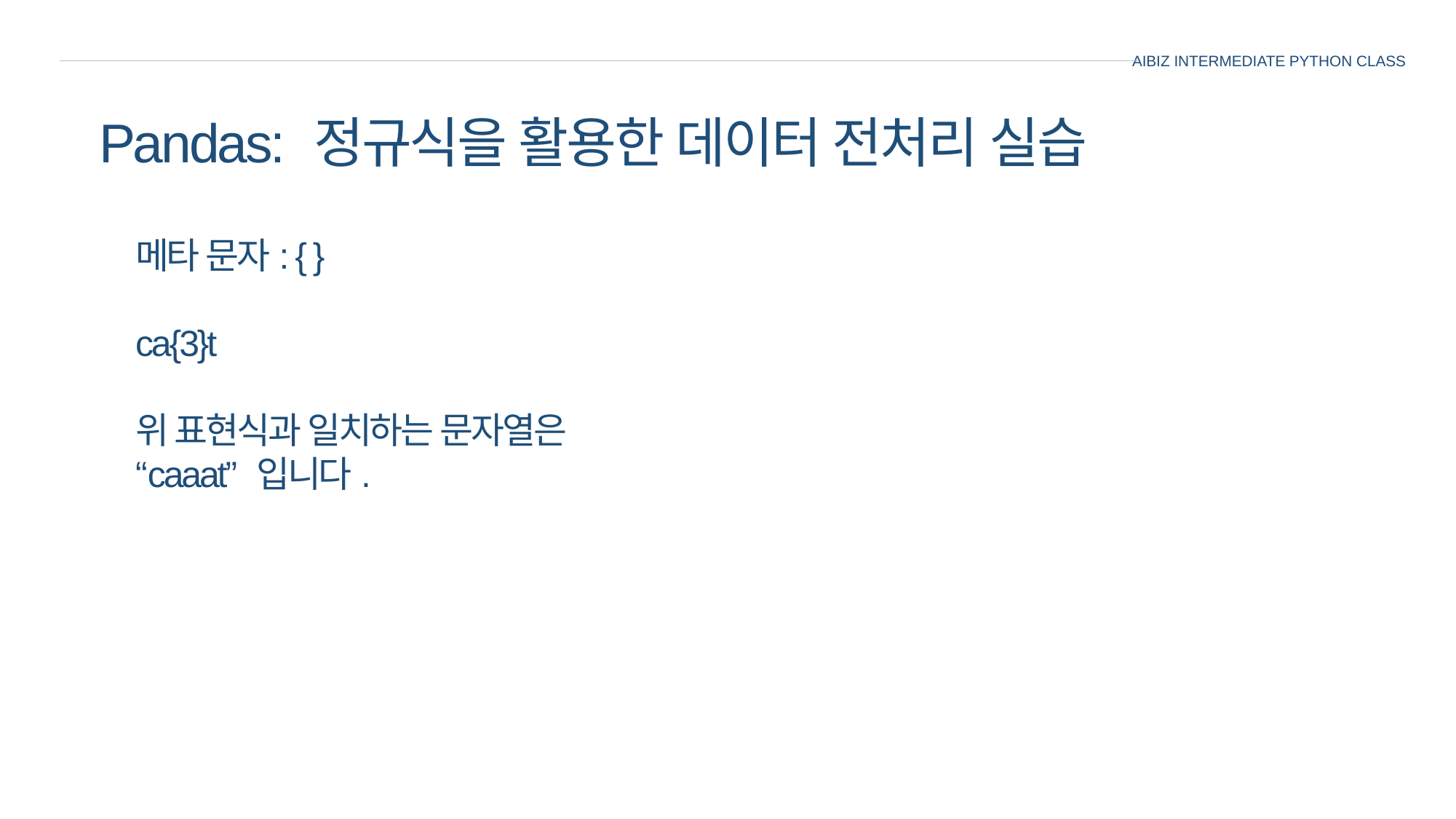

AIBIZ INTERMEDIATE PYTHON CLASS
Pandas: 정규식을 활용한 데이터 전처리 실습

메타 문자: { }

ca{3}t

위 표현식과 일치하는 문자열은
“caaat” 입니다.